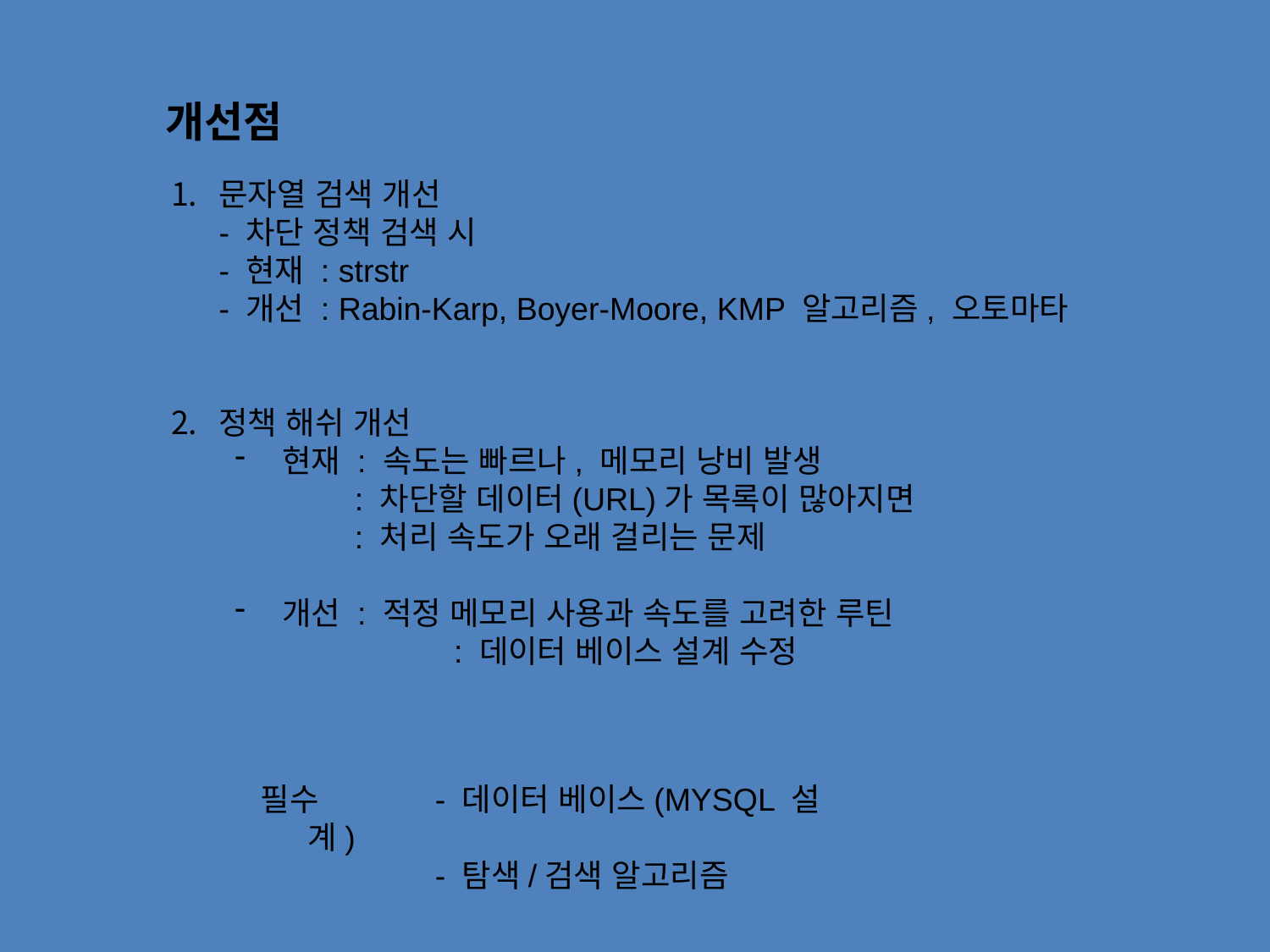

개선점
문자열 검색 개선
	- 차단 정책 검색 시
	- 현재 : strstr
	- 개선 : Rabin-Karp, Boyer-Moore, KMP 알고리즘, 오토마타

정책 해쉬 개선
현재 : 속도는 빠르나, 메모리 낭비 발생
	 : 차단할 데이터(URL)가 목록이 많아지면
	 : 처리 속도가 오래 걸리는 문제

개선 : 적정 메모리 사용과 속도를 고려한 루틴
		     : 데이터 베이스 설계 수정
필수  	- 데이터 베이스(MYSQL 설계)
		- 탐색/검색 알고리즘